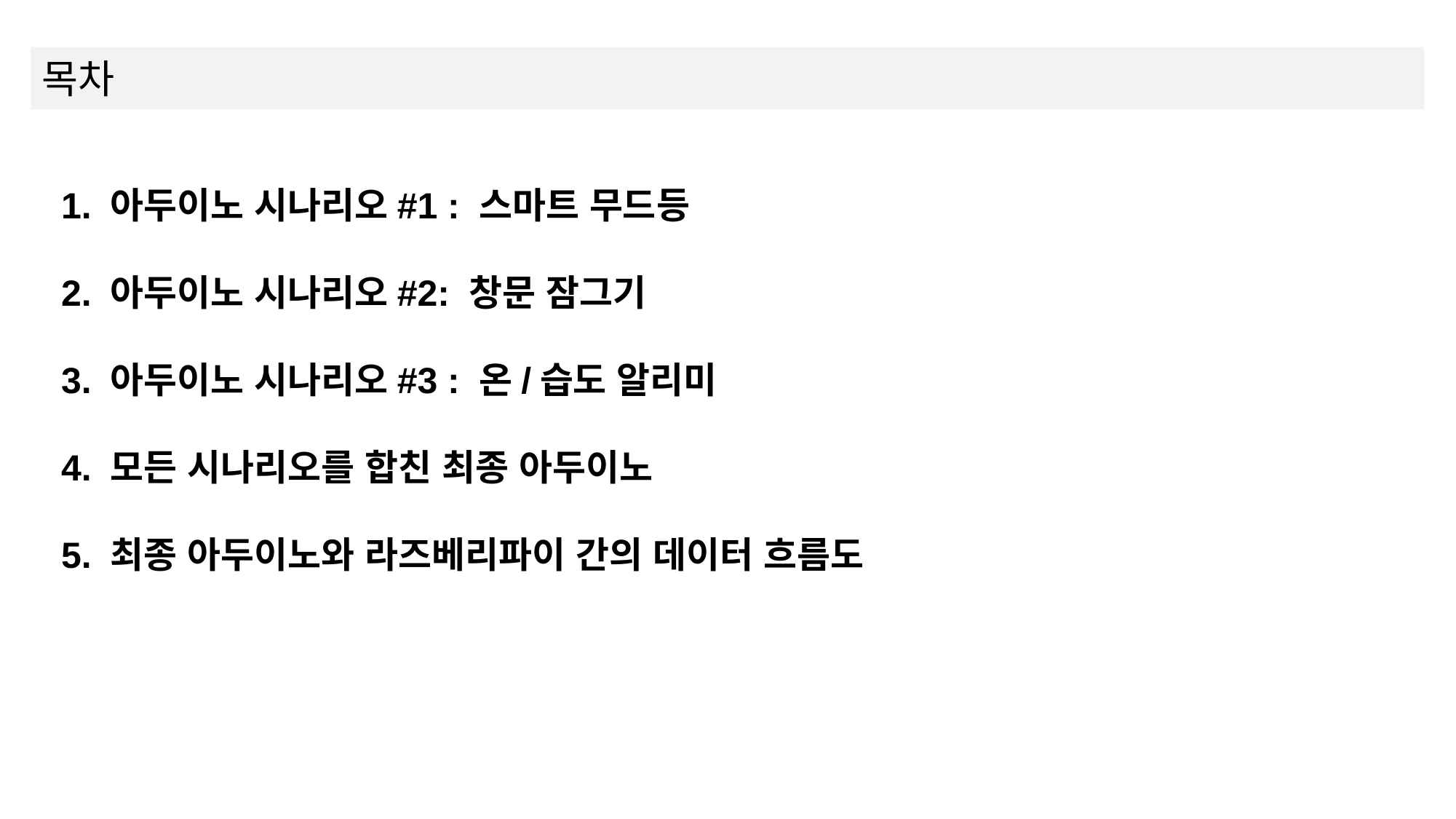

목차
1. 아두이노 시나리오#1 : 스마트 무드등
2. 아두이노 시나리오#2: 창문 잠그기
3. 아두이노 시나리오#3 : 온/습도 알리미
4. 모든 시나리오를 합친 최종 아두이노
5. 최종 아두이노와 라즈베리파이 간의 데이터 흐름도